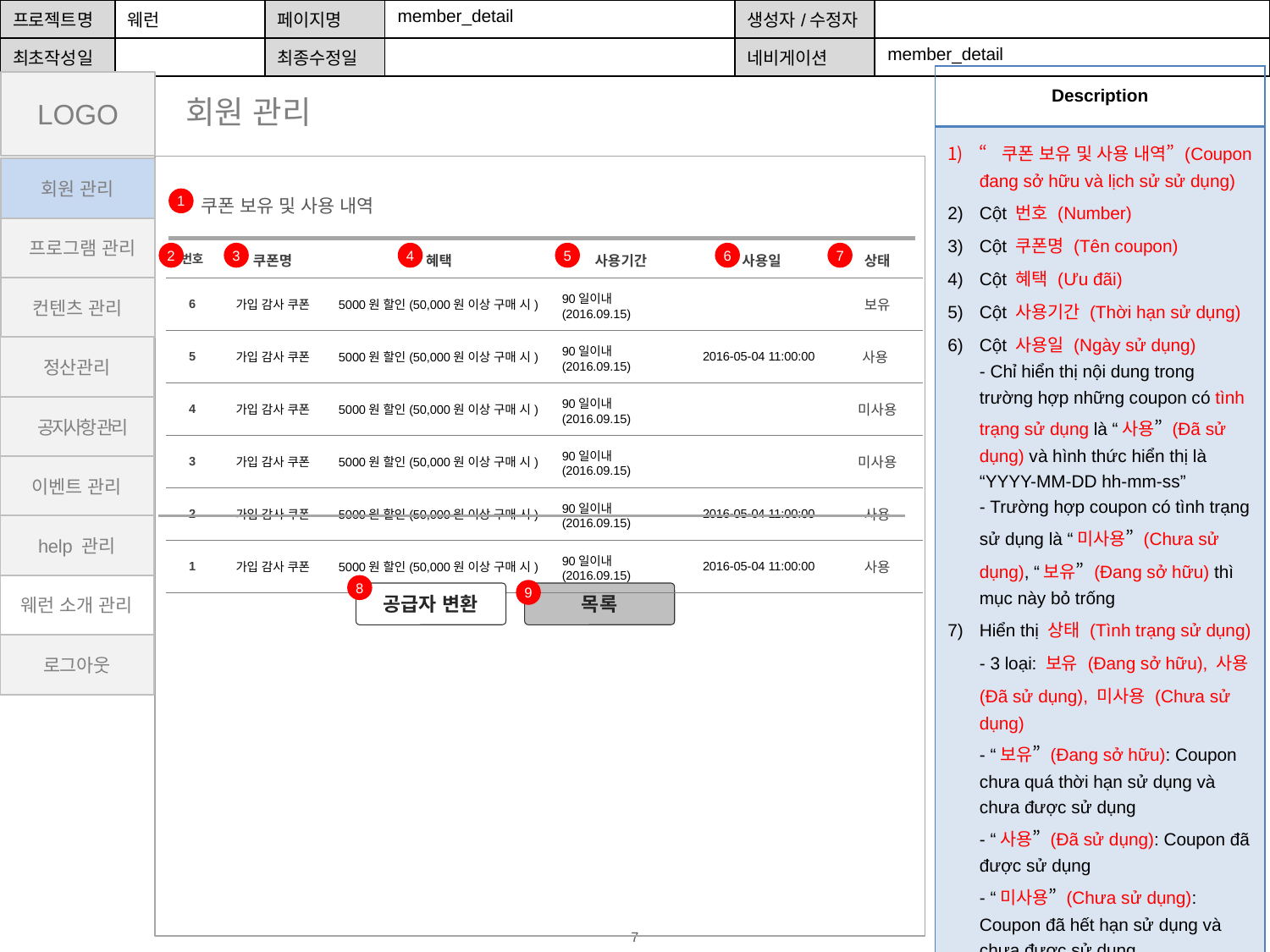

| 프로젝트명 | 웨런 | 페이지명 | member\_detail | 생성자/수정자 |  |
| --- | --- | --- | --- | --- | --- |
| 최초작성일 |  | 최종수정일 |  | 네비게이션 | member\_detail |
| Description |
| --- |
| “쿠폰 보유 및 사용 내역” (Coupon đang sở hữu và lịch sử sử dụng) Cột 번호 (Number) Cột 쿠폰명 (Tên coupon) Cột 혜택 (Ưu đãi) Cột 사용기간 (Thời hạn sử dụng) Cột 사용일 (Ngày sử dụng) - Chỉ hiển thị nội dung trong trường hợp những coupon có tình trạng sử dụng là “사용” (Đã sử dụng) và hình thức hiển thị là “YYYY-MM-DD hh-mm-ss” - Trường hợp coupon có tình trạng sử dụng là “미사용” (Chưa sử dụng), “보유” (Đang sở hữu) thì mục này bỏ trống Hiển thị 상태 (Tình trạng sử dụng) - 3 loại: 보유 (Đang sở hữu), 사용 (Đã sử dụng), 미사용 (Chưa sử dụng) - “보유” (Đang sở hữu): Coupon chưa quá thời hạn sử dụng và chưa được sử dụng - “사용” (Đã sử dụng): Coupon đã được sử dụng - “미사용” (Chưa sử dụng): Coupon đã hết hạn sử dụng và chưa được sử dụng Nút 공급자 변환 (Chuyển thành nhà cung cấp) - Khi click hệ thống sẽ hiện alert “해당 회원을 공급자로 변환하시겠습니까?” (Bạn muốn chuyển user này thành nhà cung cấp?) - Khi click vào “확인” (OK), user tương ứng sẽ chuyển thành nhà cung cấp đồng thời di chuyển đến [member\_provider] - Khi click vào ”취소” (Hủy) sẽ không có gì thay đổi “목록” (Mục lục): khi click sẽ di chuyển đến [member] |
LOGO
회원 관리

회원 관리
1
쿠폰 보유 및 사용 내역
 프로그램 관리
| 번호 | 쿠폰명 | 혜택 | 사용기간 | 사용일 | 상태 |
| --- | --- | --- | --- | --- | --- |
| 6 | 가입 감사 쿠폰 | 5000원 할인(50,000원 이상 구매 시) | 90일이내(2016.09.15) |  | 보유 |
| 5 | 가입 감사 쿠폰 | 5000원 할인(50,000원 이상 구매 시) | 90일이내(2016.09.15) | 2016-05-04 11:00:00 | 사용 |
| 4 | 가입 감사 쿠폰 | 5000원 할인(50,000원 이상 구매 시) | 90일이내(2016.09.15) |  | 미사용 |
| 3 | 가입 감사 쿠폰 | 5000원 할인(50,000원 이상 구매 시) | 90일이내(2016.09.15) |  | 미사용 |
| 2 | 가입 감사 쿠폰 | 5000원 할인(50,000원 이상 구매 시) | 90일이내(2016.09.15) | 2016-05-04 11:00:00 | 사용 |
| 1 | 가입 감사 쿠폰 | 5000원 할인(50,000원 이상 구매 시) | 90일이내(2016.09.15) | 2016-05-04 11:00:00 | 사용 |
2
3
4
5
6
7
컨텐츠 관리
정산관리
로그아웃
  공지사항 관리
6
어워드 관리
이벤트 관리
8
help 관리
웨런 소개 관리
8
9
공급자 변환
목록
로그아웃